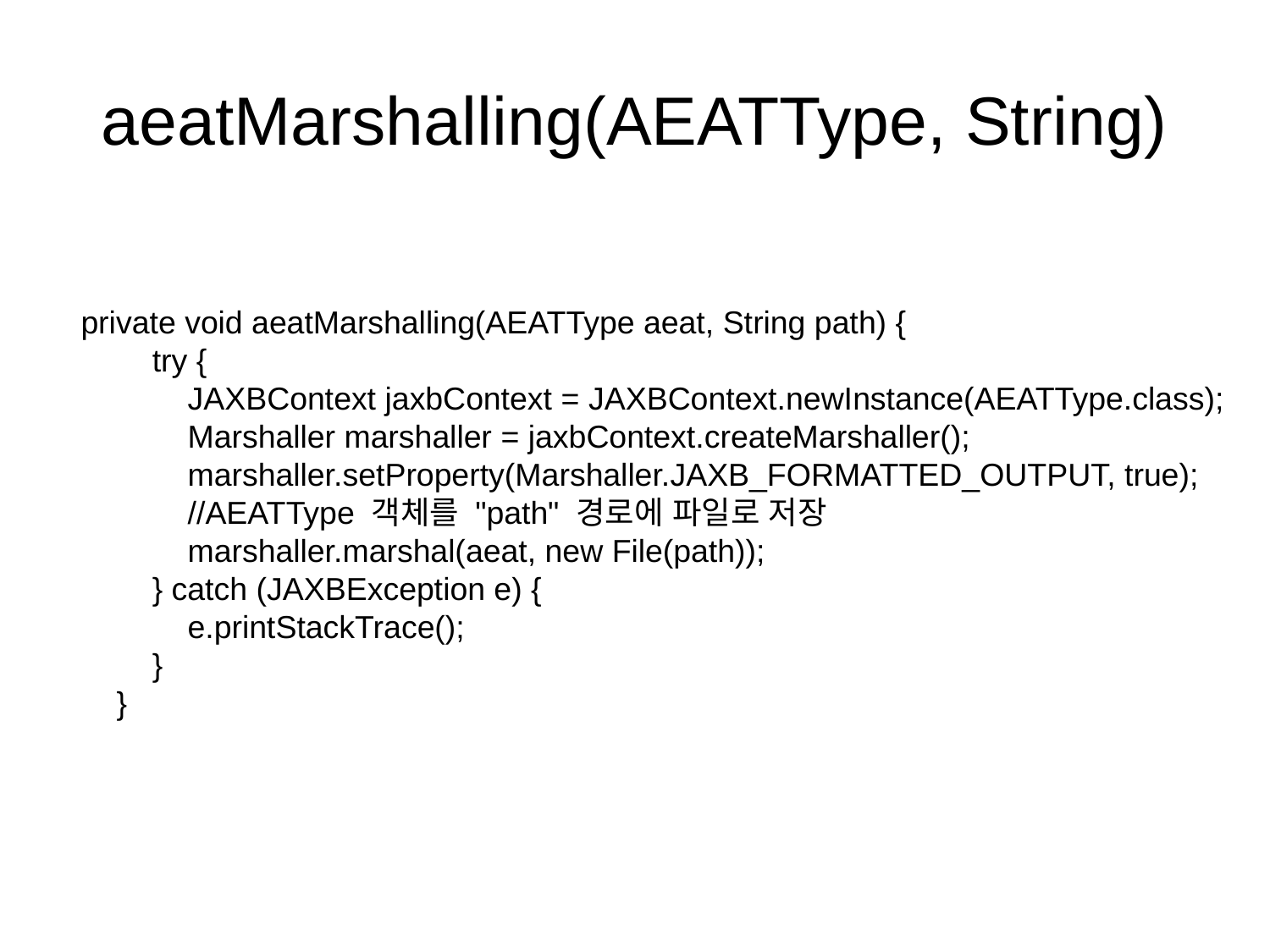

# aeatMarshalling(AEATType, String)
private void aeatMarshalling(AEATType aeat, String path) {
        try {
            JAXBContext jaxbContext = JAXBContext.newInstance(AEATType.class);
            Marshaller marshaller = jaxbContext.createMarshaller();
            marshaller.setProperty(Marshaller.JAXB_FORMATTED_OUTPUT, true);
            //AEATType 객체를 "path" 경로에 파일로 저장
            marshaller.marshal(aeat, new File(path));
        } catch (JAXBException e) {
            e.printStackTrace();
        }
    }